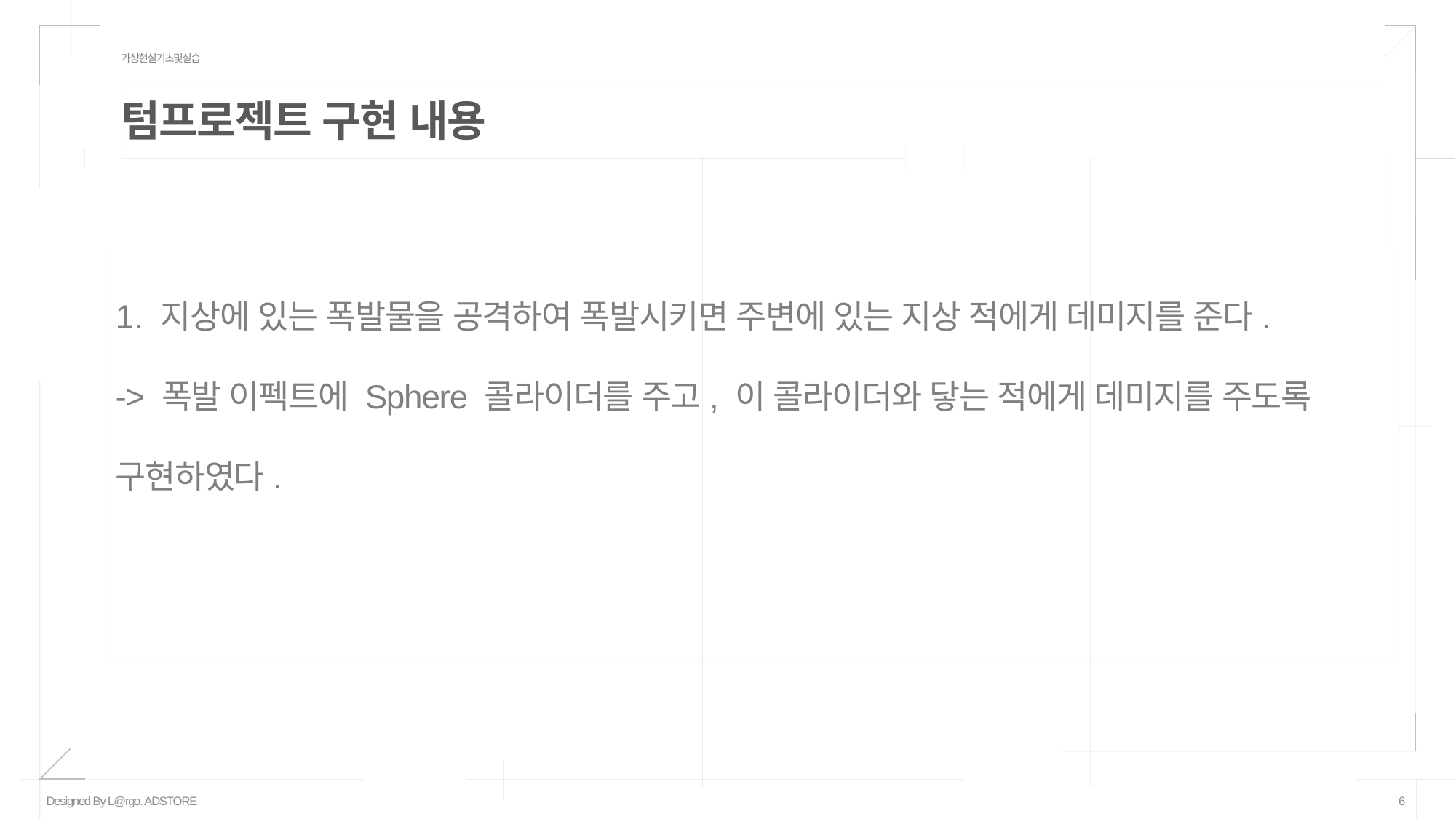

가상현실기초및실습
# 텀프로젝트 구현 내용
 지상에 있는 폭발물을 공격하여 폭발시키면 주변에 있는 지상 적에게 데미지를 준다.
-> 폭발 이펙트에 Sphere 콜라이더를 주고, 이 콜라이더와 닿는 적에게 데미지를 주도록 구현하였다.
Designed By L@rgo. ADSTORE
6